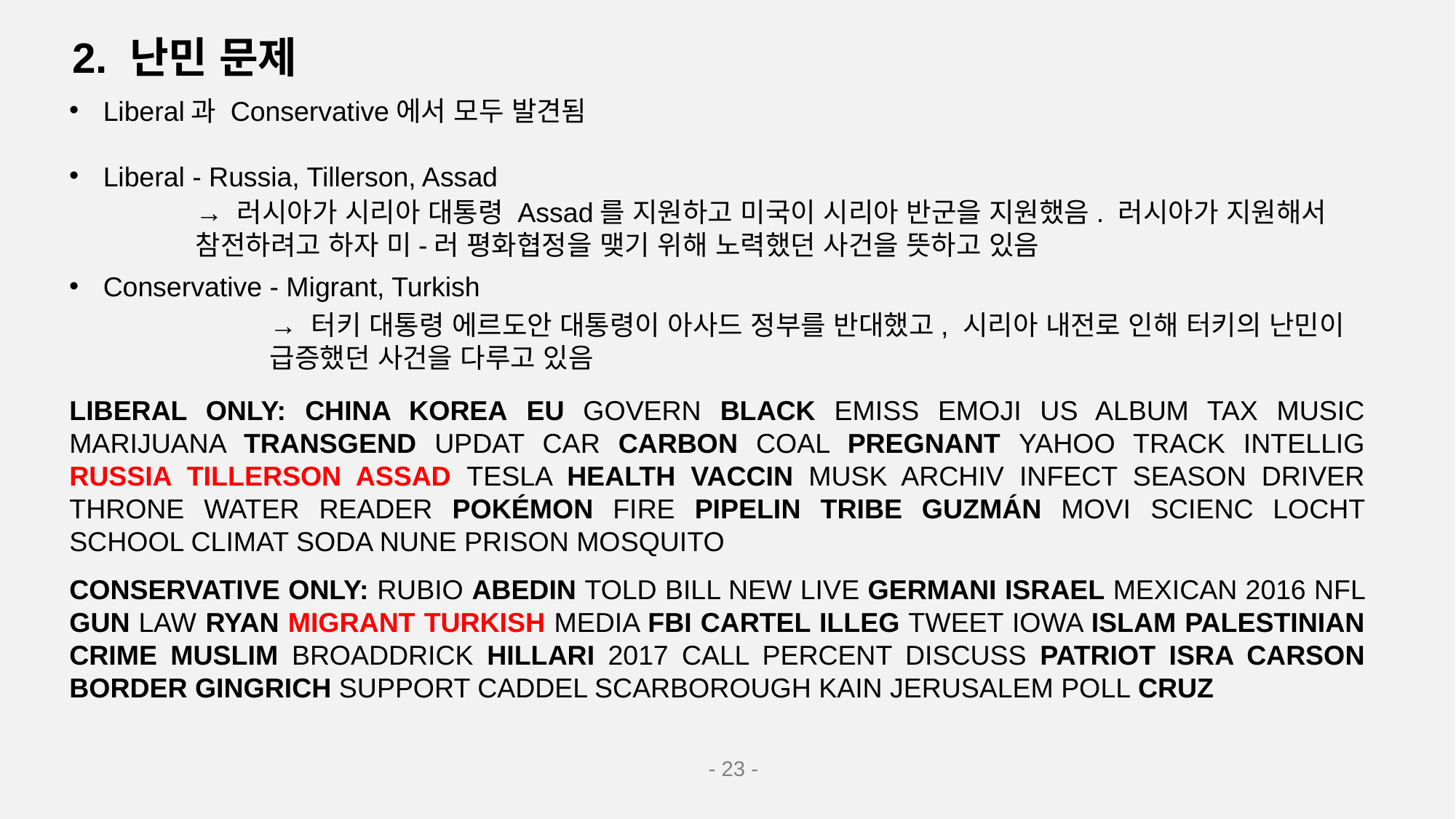

2. 난민 문제
Liberal과 Conservative에서 모두 발견됨

Liberal - Russia, Tillerson, Assad

→ 러시아가 시리아 대통령 Assad를 지원하고 미국이 시리아 반군을 지원했음. 러시아가 지원해서 참전하려고 하자 미-러 평화협정을 맺기 위해 노력했던 사건을 뜻하고 있음
Conservative - Migrant, Turkish

→ 터키 대통령 에르도안 대통령이 아사드 정부를 반대했고, 시리아 내전로 인해 터키의 난민이 급증했던 사건을 다루고 있음
LIBERAL ONLY: CHINA KOREA EU GOVERN BLACK EMISS EMOJI US ALBUM TAX MUSIC MARIJUANA TRANSGEND UPDAT CAR CARBON COAL PREGNANT YAHOO TRACK INTELLIG RUSSIA TILLERSON ASSAD TESLA HEALTH VACCIN MUSK ARCHIV INFECT SEASON DRIVER THRONE WATER READER POKÉMON FIRE PIPELIN TRIBE GUZMÁN MOVI SCIENC LOCHT SCHOOL CLIMAT SODA NUNE PRISON MOSQUITO
CONSERVATIVE ONLY: RUBIO ABEDIN TOLD BILL NEW LIVE GERMANI ISRAEL MEXICAN 2016 NFL GUN LAW RYAN MIGRANT TURKISH MEDIA FBI CARTEL ILLEG TWEET IOWA ISLAM PALESTINIAN CRIME MUSLIM BROADDRICK HILLARI 2017 CALL PERCENT DISCUSS PATRIOT ISRA CARSON BORDER GINGRICH SUPPORT CADDEL SCARBOROUGH KAIN JERUSALEM POLL CRUZ
- 23 -